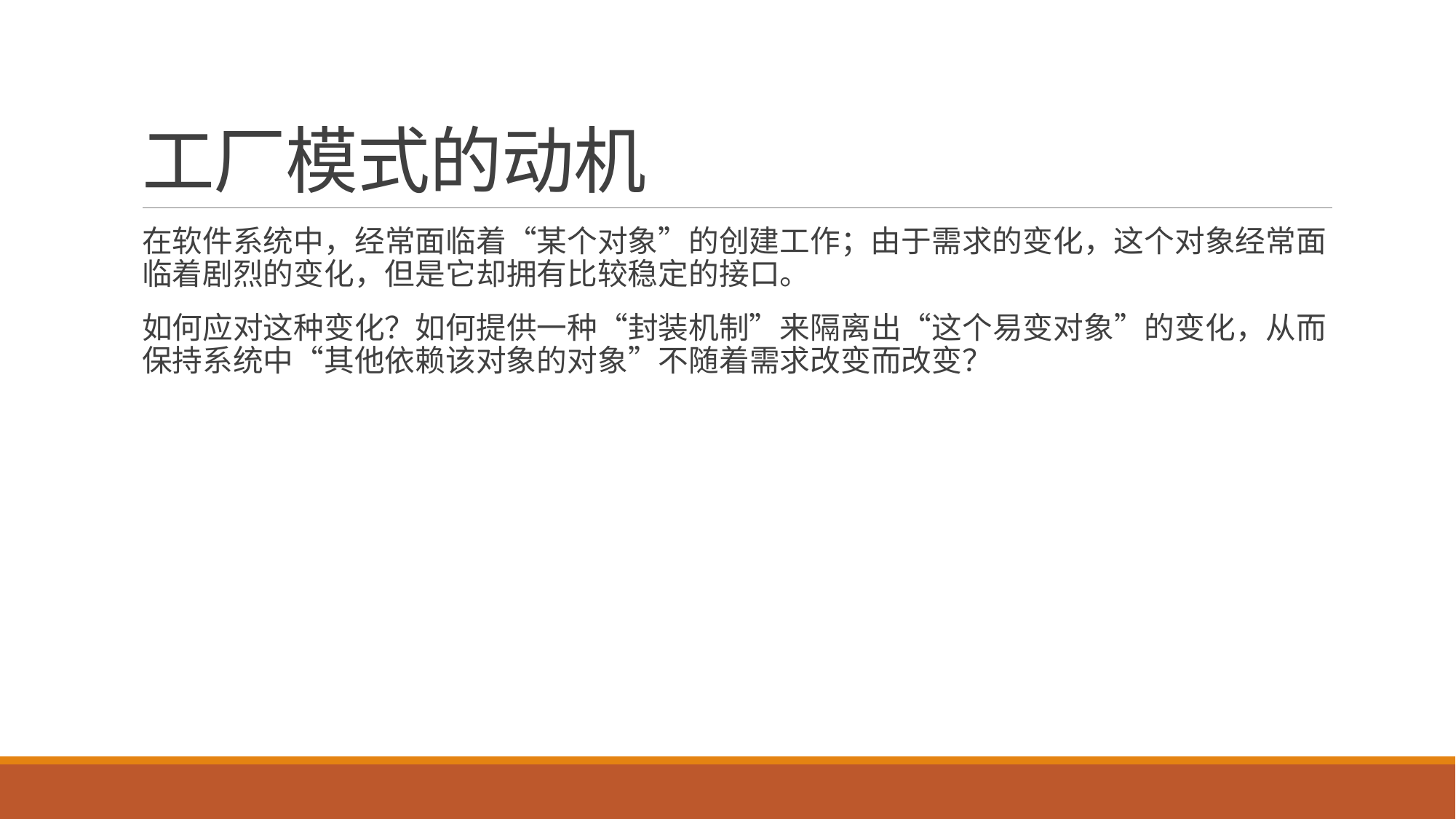

# 工厂模式的动机
在软件系统中，经常面临着“某个对象”的创建工作；由于需求的变化，这个对象经常面临着剧烈的变化，但是它却拥有比较稳定的接口。
如何应对这种变化？如何提供一种“封装机制”来隔离出“这个易变对象”的变化，从而保持系统中“其他依赖该对象的对象”不随着需求改变而改变？